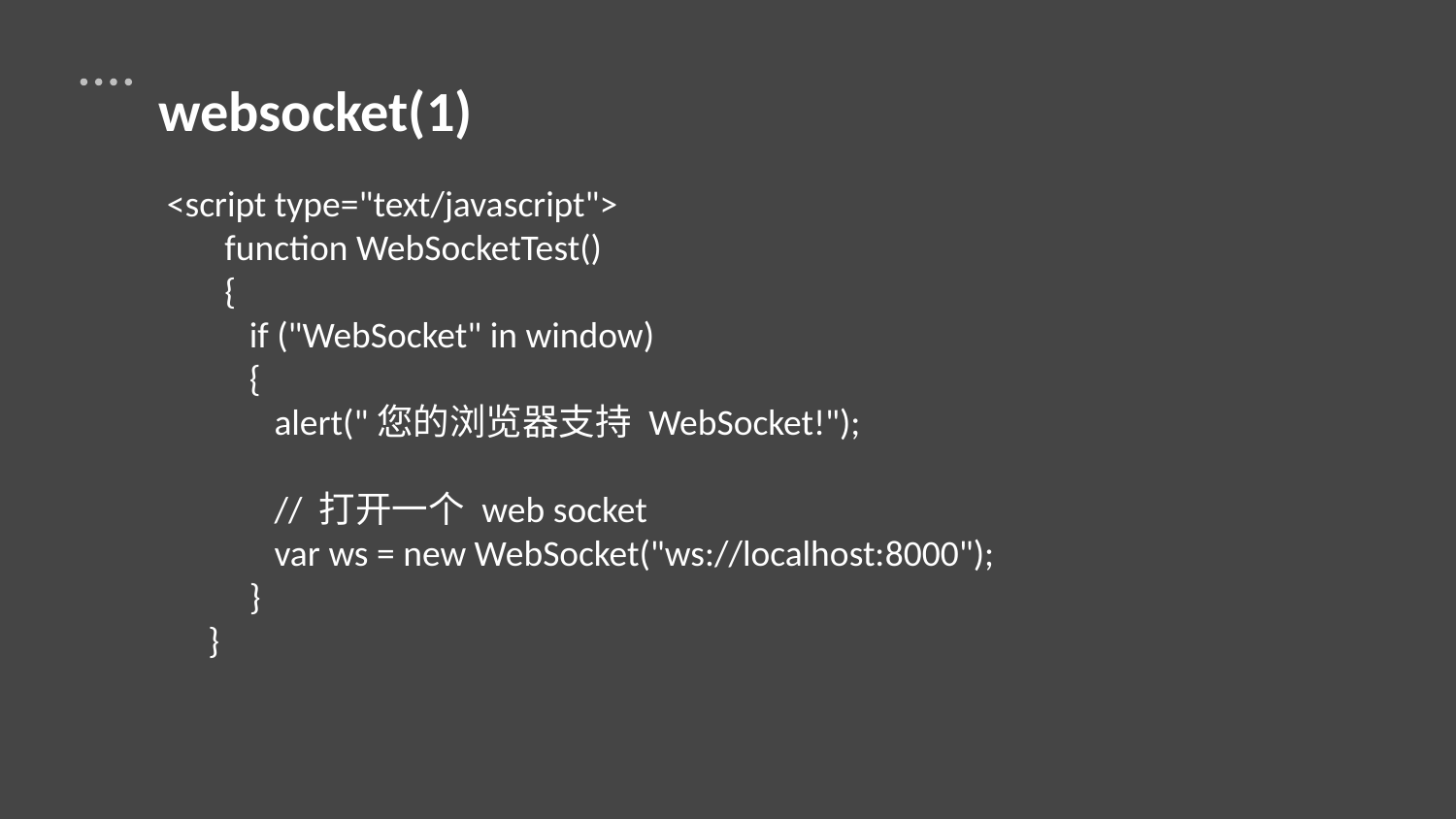

websocket(1)

  <script type="text/javascript">
         function WebSocketTest()
         {
            if ("WebSocket" in window)
            {
               alert("您的浏览器支持 WebSocket!");

               // 打开一个 web socket
               var ws = new WebSocket("ws://localhost:8000");
            }
       }